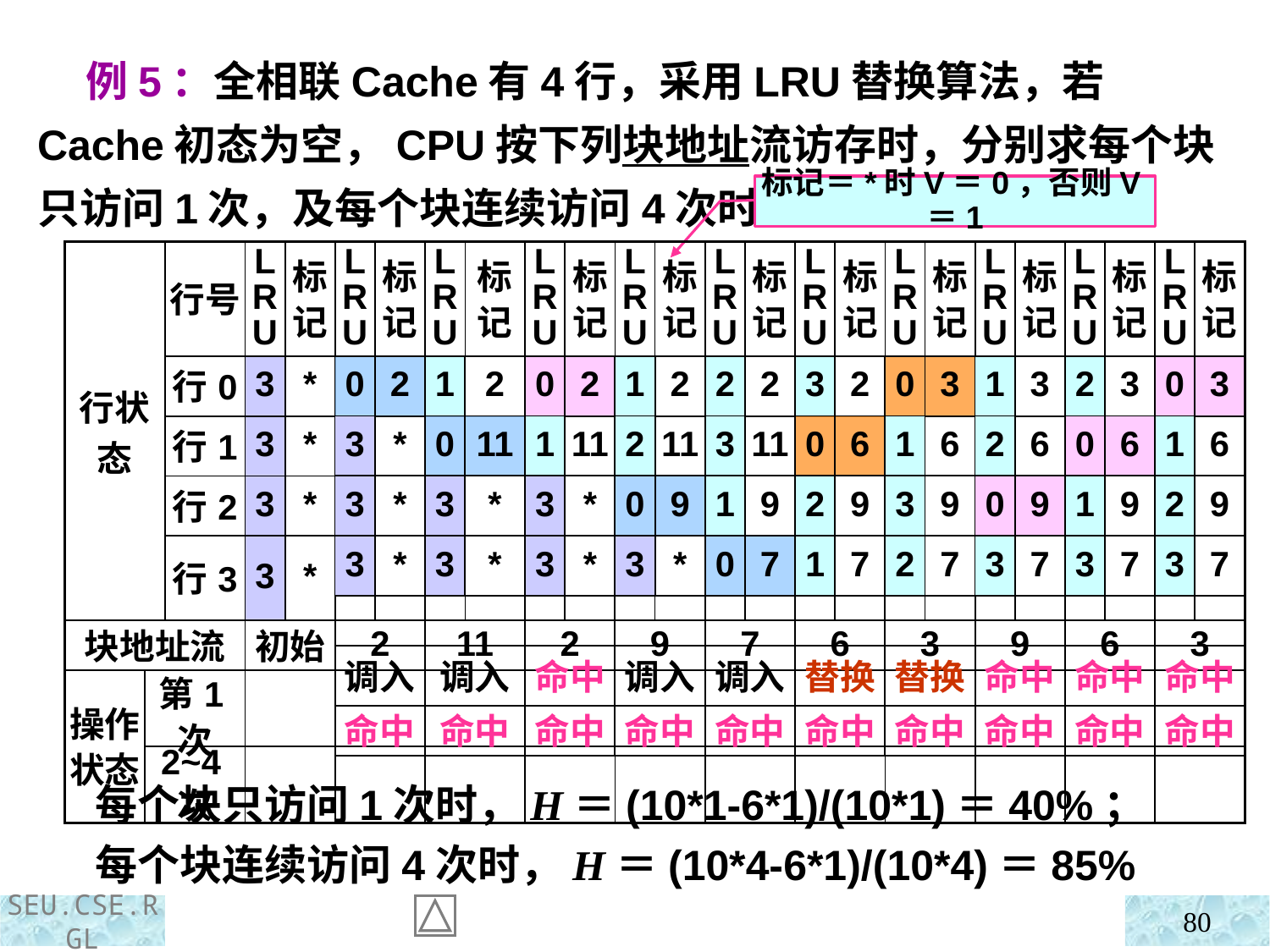

例5：全相联Cache有4行，采用LRU替换算法，若Cache初态为空，CPU按下列块地址流访存时，分别求每个块只访问1次，及每个块连续访问4次时的命中率H
标记＝*时V＝0，否则V＝1
| 行状态 |  | 行号 | LRU | 标记 | LRU | 标记 | LRU | 标记 | LRU | 标记 | LRU | 标记 | LRU | 标记 | LRU | 标记 | LRU | 标记 | LRU | 标记 | LRU | 标记 | LRU | 标记 |
| --- | --- | --- | --- | --- | --- | --- | --- | --- | --- | --- | --- | --- | --- | --- | --- | --- | --- | --- | --- | --- | --- | --- | --- | --- |
|  |  | 行0 | 3 | \* |  |  |  |  |  |  |  |  |  |  |  |  |  |  |  |  |  |  |  |  |
|  |  | 行1 | 3 | \* |  |  |  |  |  |  |  |  |  |  |  |  |  |  |  |  |  |  |  |  |
|  |  | 行2 | 3 | \* |  |  |  |  |  |  |  |  |  |  |  |  |  |  |  |  |  |  |  |  |
|  |  | 行3 | 3 | \* |  |  |  |  |  |  |  |  |  |  |  |  |  |  |  |  |  |  |  |  |
| 块地址流 |  |  | 初始 |  | 2 |  | 11 |  | 2 |  | 9 |  | 7 |  | 6 |  | 3 |  | 9 |  | 6 |  | 3 |  |
| 操作状态 | 第1次 |  |  |  |  |  |  |  |  |  |  |  |  |  |  |  |  |  |  |  |  |  |  |  |
|  | 2~4次 |  |  |  |  |  |  |  |  |  |  |  |  |  |  |  |  |  |  |  |  |  |  |  |
| 0 | 2 | 1 | 2 |
| --- | --- | --- | --- |
| 3 | \* | 0 | 11 |
| 3 | \* | 3 | \* |
| 3 | \* | 3 | \* |
|  |  |  |  |
| 调入 |  | 调入 |  |
| 命中 |  | 命中 |  |
| 0 | 2 |
| --- | --- |
| 1 | 11 |
| 3 | \* |
| 3 | \* |
|  |  |
| 命中 |  |
| 命中 |  |
| 1 | 2 | 2 | 2 |
| --- | --- | --- | --- |
| 2 | 11 | 3 | 11 |
| 0 | 9 | 1 | 9 |
| 3 | \* | 0 | 7 |
|  |  |  |  |
| 调入 |  | 调入 |  |
| 命中 |  | 命中 |  |
| 3 | 2 | 0 | 3 |
| --- | --- | --- | --- |
| 0 | 6 | 1 | 6 |
| 2 | 9 | 3 | 9 |
| 1 | 7 | 2 | 7 |
|  |  |  |  |
| 替换 |  | 替换 |  |
| 命中 |  | 命中 |  |
| 1 | 3 | 2 | 3 | 0 | 3 |
| --- | --- | --- | --- | --- | --- |
| 2 | 6 | 0 | 6 | 1 | 6 |
| 0 | 9 | 1 | 9 | 2 | 9 |
| 3 | 7 | 3 | 7 | 3 | 7 |
|  |  |  |  |  |  |
| 命中 |  | 命中 |  | 命中 |  |
| 命中 |  | 命中 |  | 命中 |  |
     每个块只访问1次时，H＝(10*1-6*1)/(10*1)＝40%；
     每个块连续访问4次时，H＝(10*4-6*1)/(10*4)＝85%

80